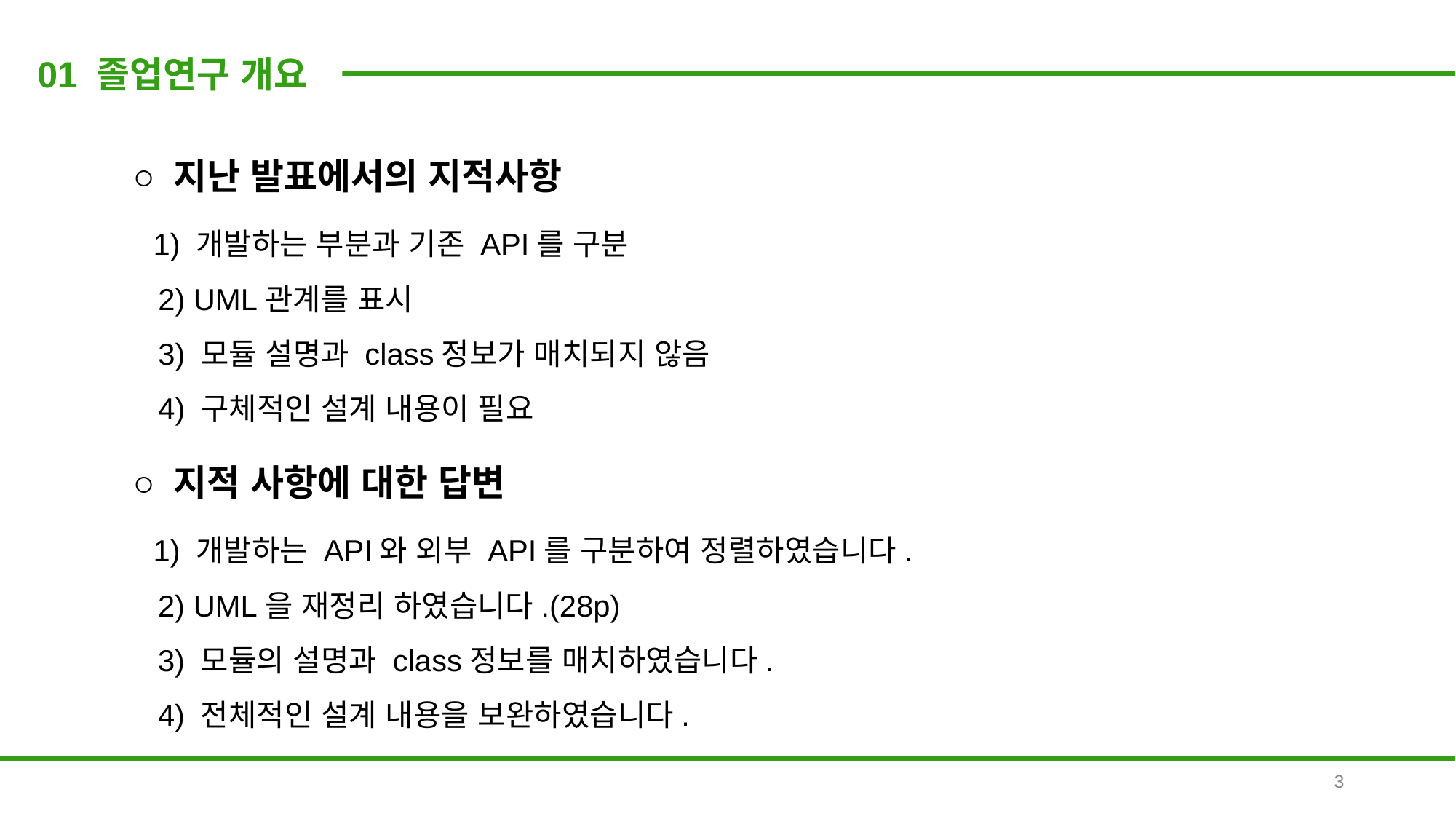

01 졸업연구 개요

○ 지난 발표에서의 지적사항
  1) 개발하는 부분과 기존 API를 구분
   2) UML관계를 표시
   3) 모듈 설명과 class정보가 매치되지 않음
   4) 구체적인 설계 내용이 필요

○ 지적 사항에 대한 답변
  1) 개발하는 API와 외부 API를 구분하여 정렬하였습니다.
   2) UML을 재정리 하였습니다.(28p)
   3) 모듈의 설명과 class정보를 매치하였습니다.
   4) 전체적인 설계 내용을 보완하였습니다.

3